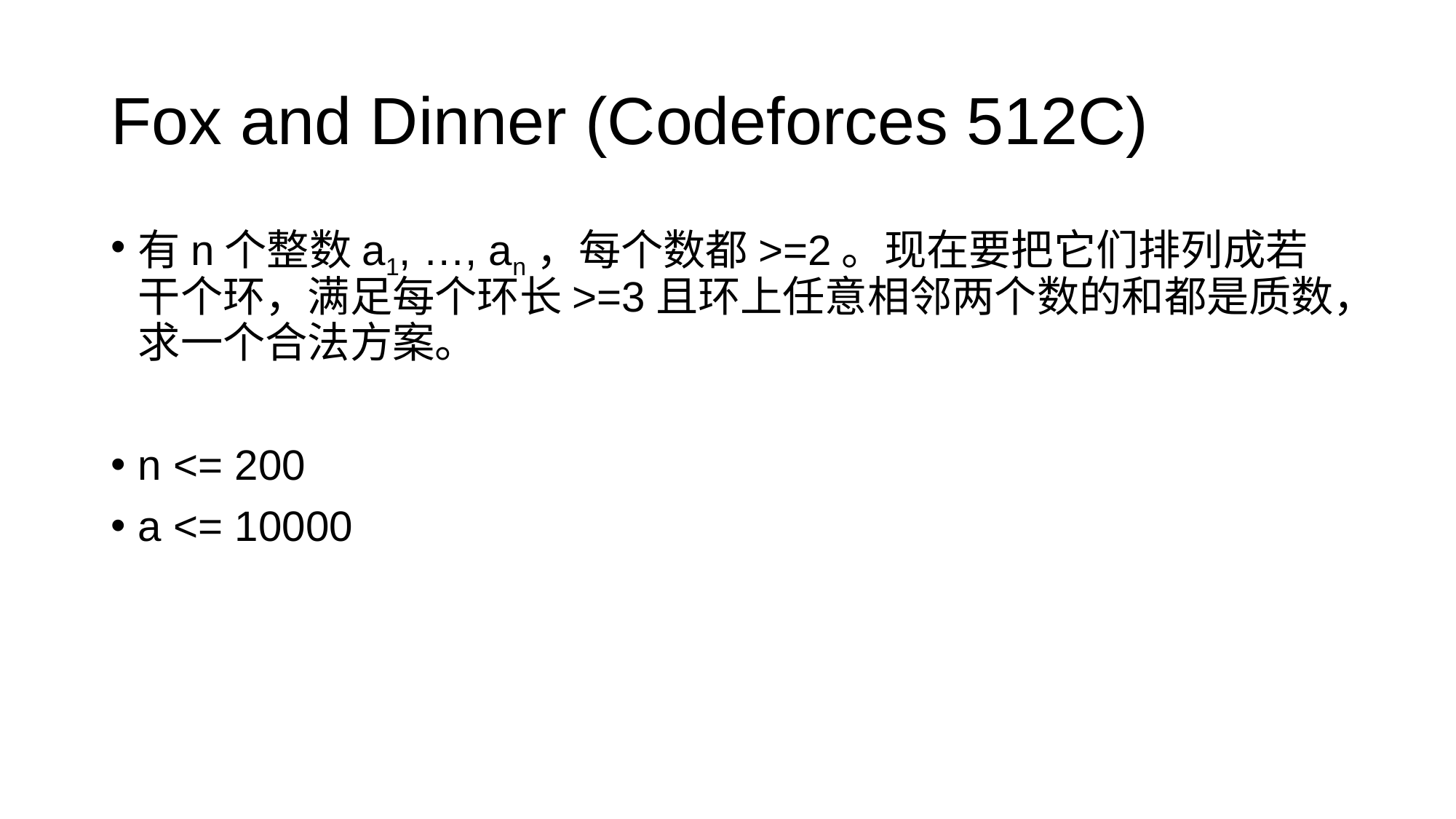

# Fox and Dinner (Codeforces 512C)
有n个整数a1, …, an，每个数都>=2。现在要把它们排列成若干个环，满足每个环长>=3且环上任意相邻两个数的和都是质数，求一个合法方案。

n <= 200
a <= 10000